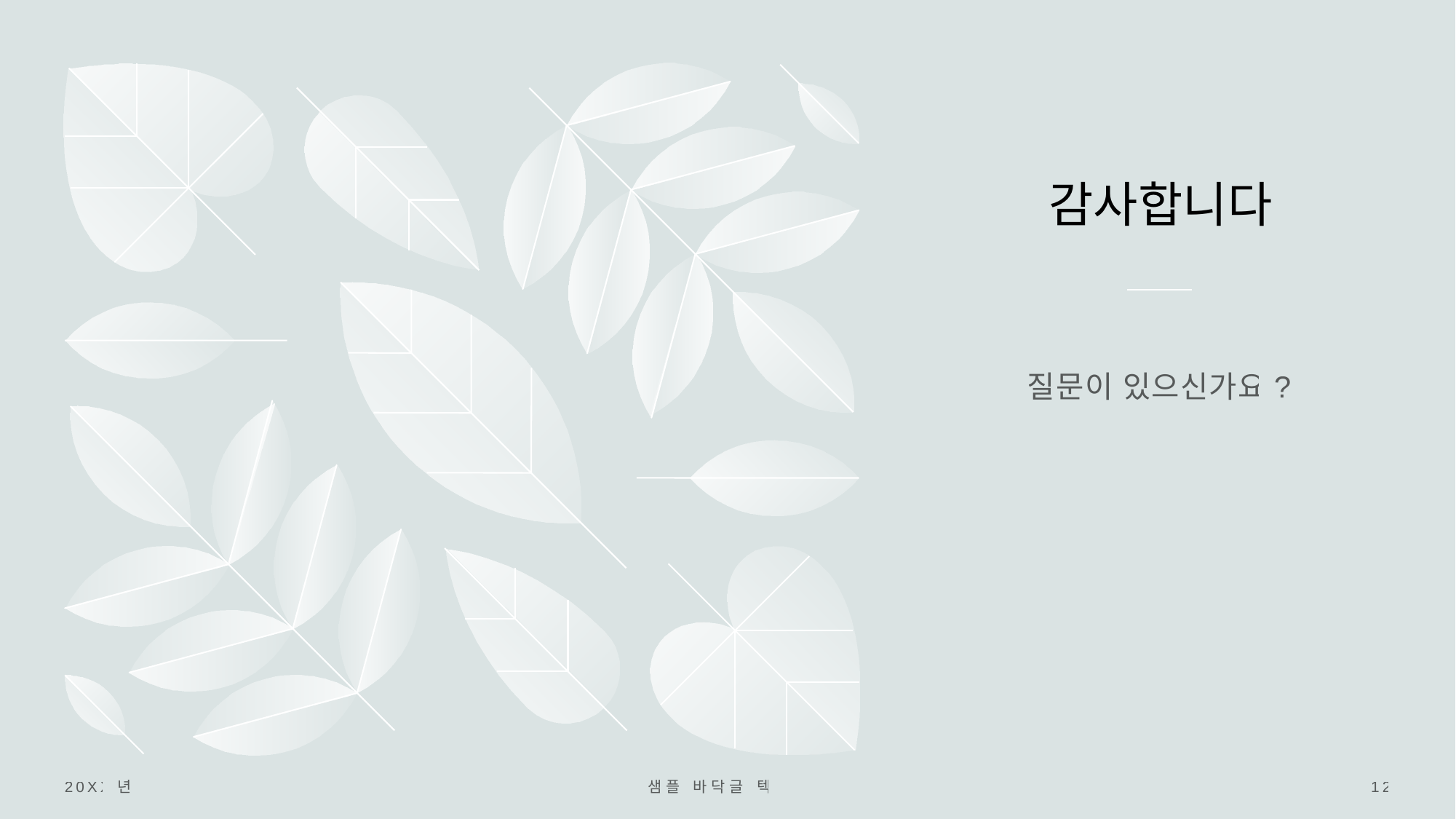

# 감사합니다
질문이 있으신가요?
20XX년
샘플 바닥글 텍스트
12